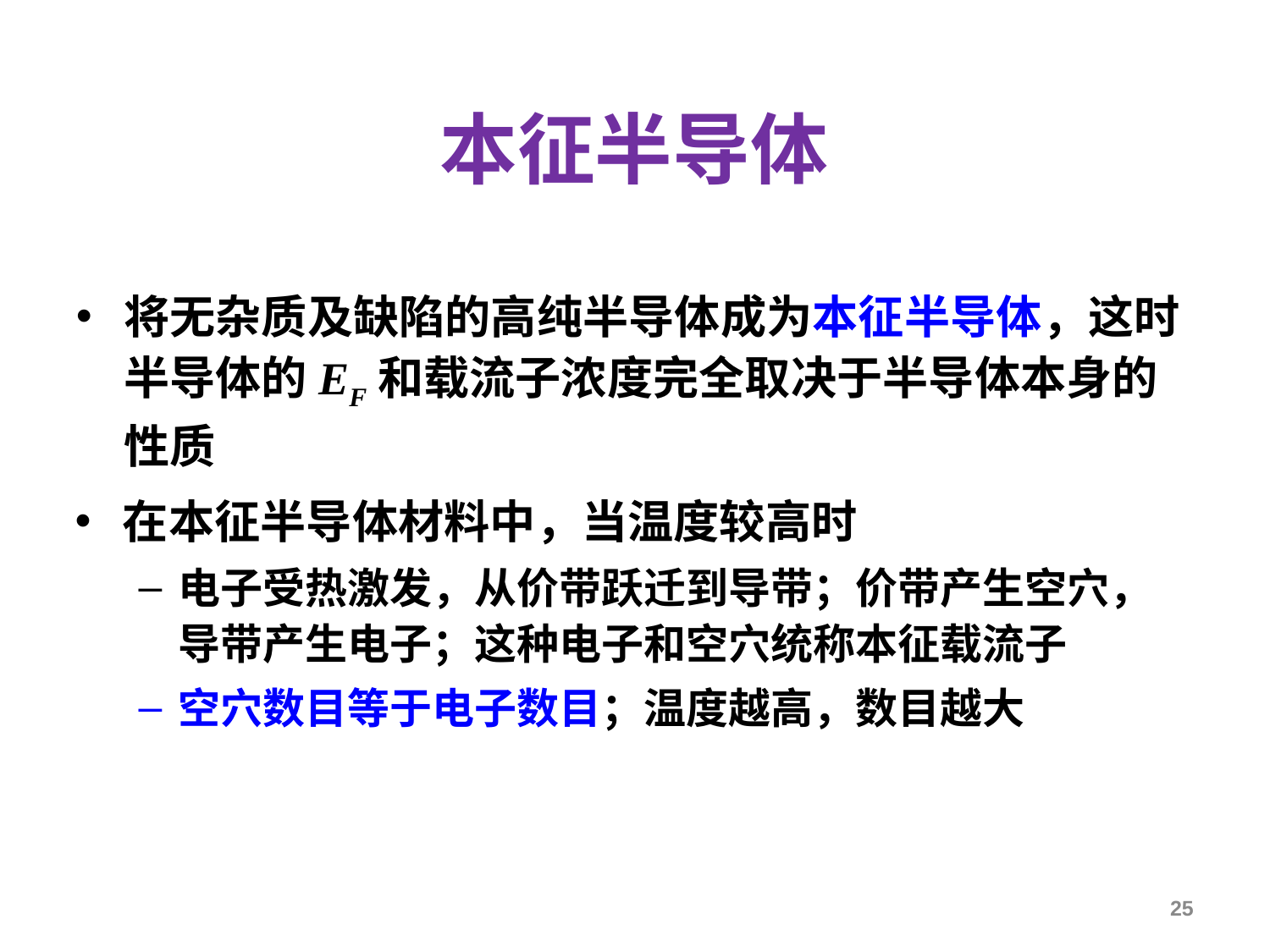

本征半导体
将无杂质及缺陷的高纯半导体成为本征半导体，这时半导体的EF和载流子浓度完全取决于半导体本身的性质
在本征半导体材料中，当温度较高时
电子受热激发，从价带跃迁到导带；价带产生空穴，导带产生电子；这种电子和空穴统称本征载流子
空穴数目等于电子数目；温度越高，数目越大
25